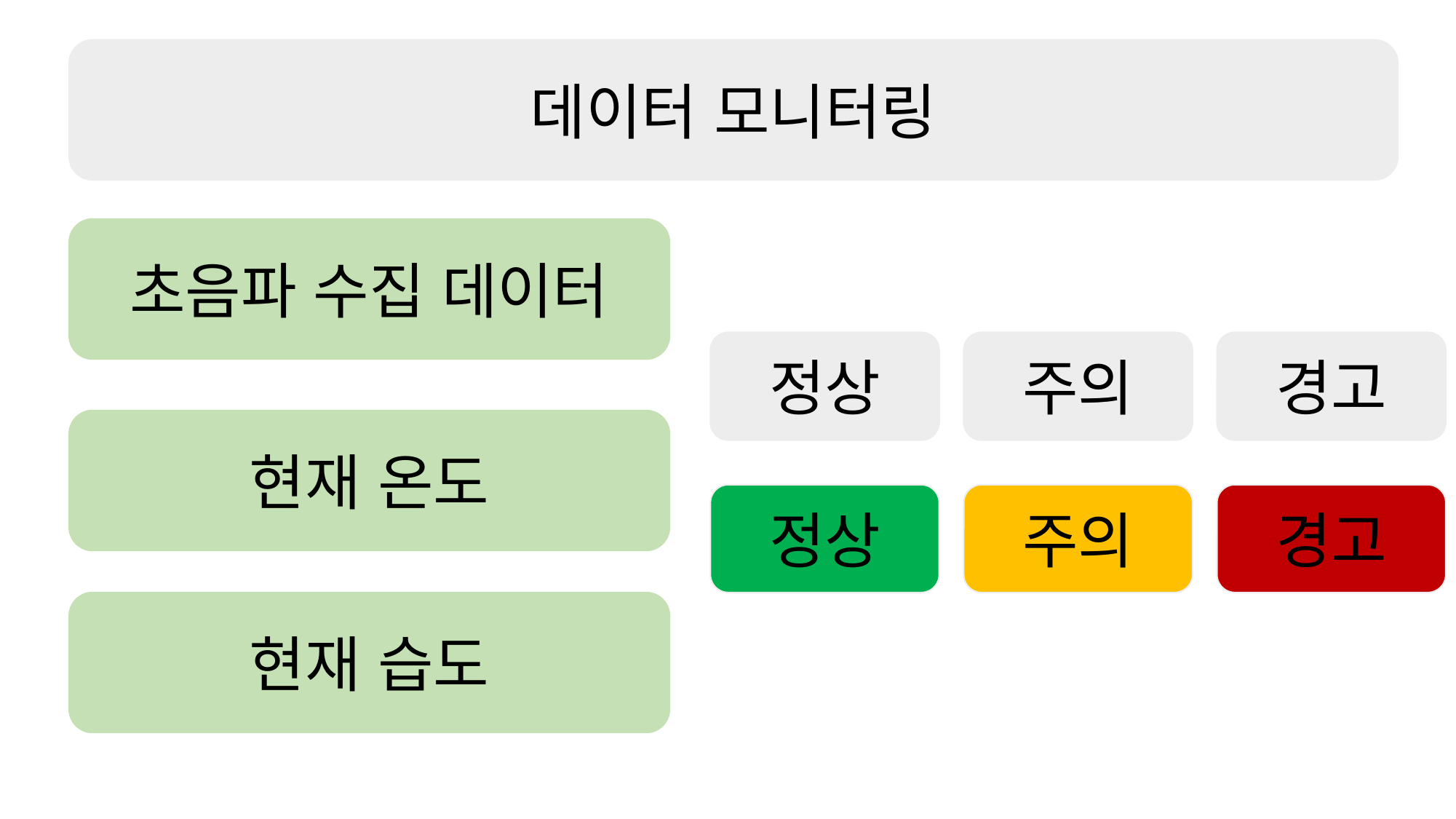

데이터 모니터링
초음파 수집 데이터
정상
주의
경고
현재 온도
정상
주의
경고
현재 습도